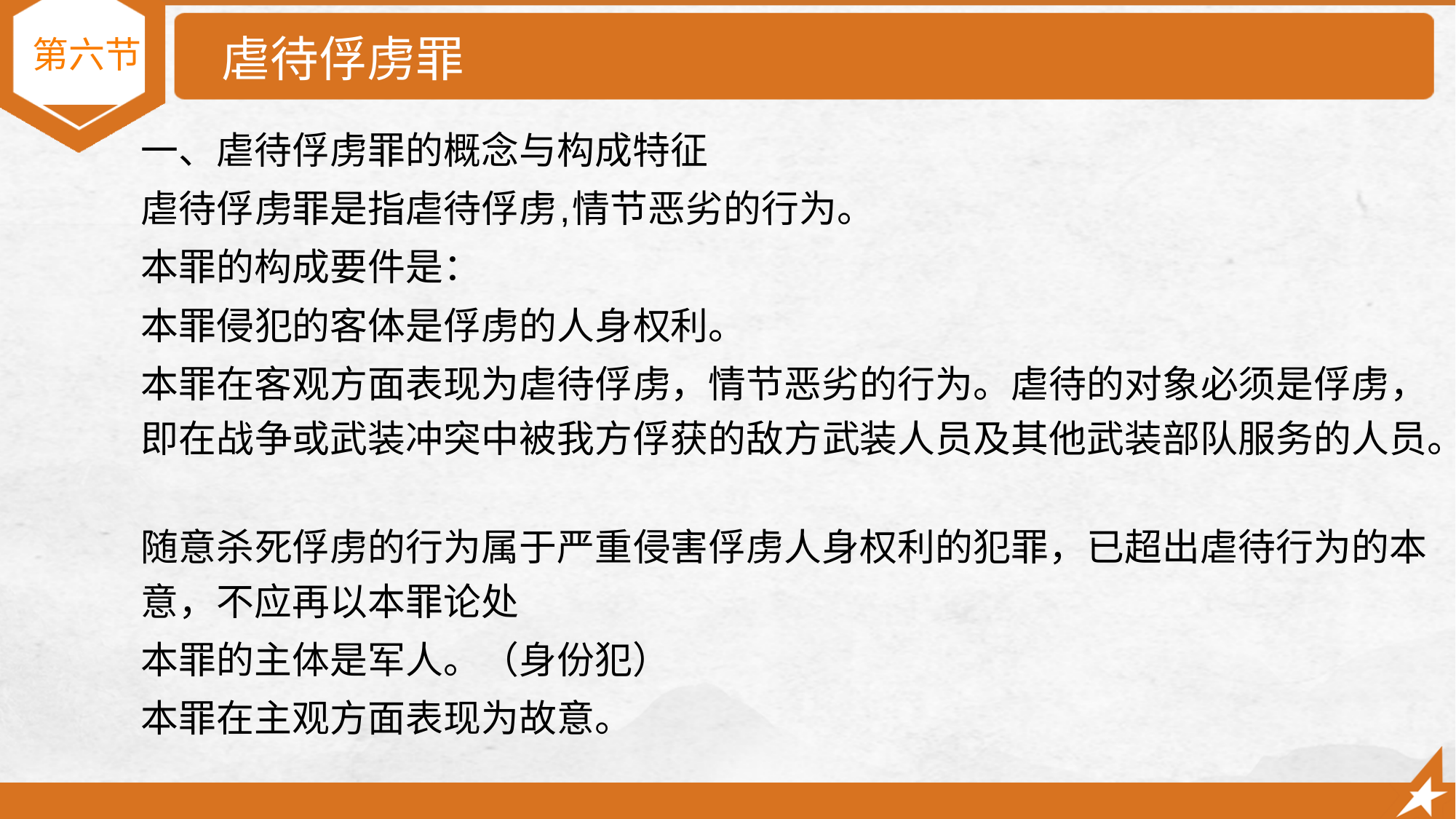

# 虐待俘虏罪
第六节
一、虐待俘虏罪的概念与构成特征
虐待俘虏罪是指虐待俘虏,情节恶劣的行为。
本罪的构成要件是：
本罪侵犯的客体是俘虏的人身权利。
本罪在客观方面表现为虐待俘虏，情节恶劣的行为。虐待的对象必须是俘虏，即在战争或武装冲突中被我方俘获的敌方武装人员及其他武装部队服务的人员。
随意杀死俘虏的行为属于严重侵害俘虏人身权利的犯罪，已超出虐待行为的本意，不应再以本罪论处
本罪的主体是军人。（身份犯）
本罪在主观方面表现为故意。